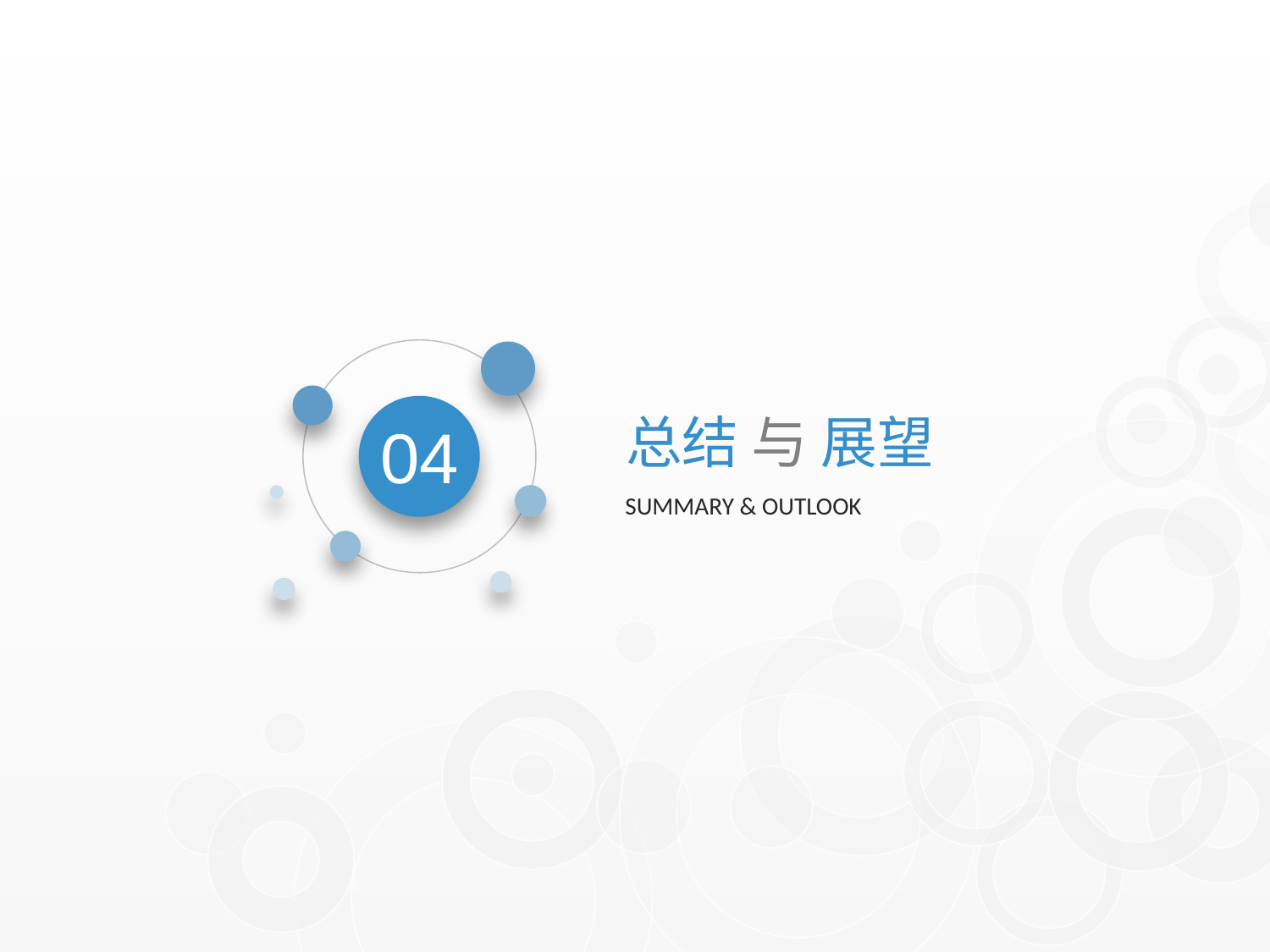

总结 与 展望
04
SUMMARY & OUTLOOK